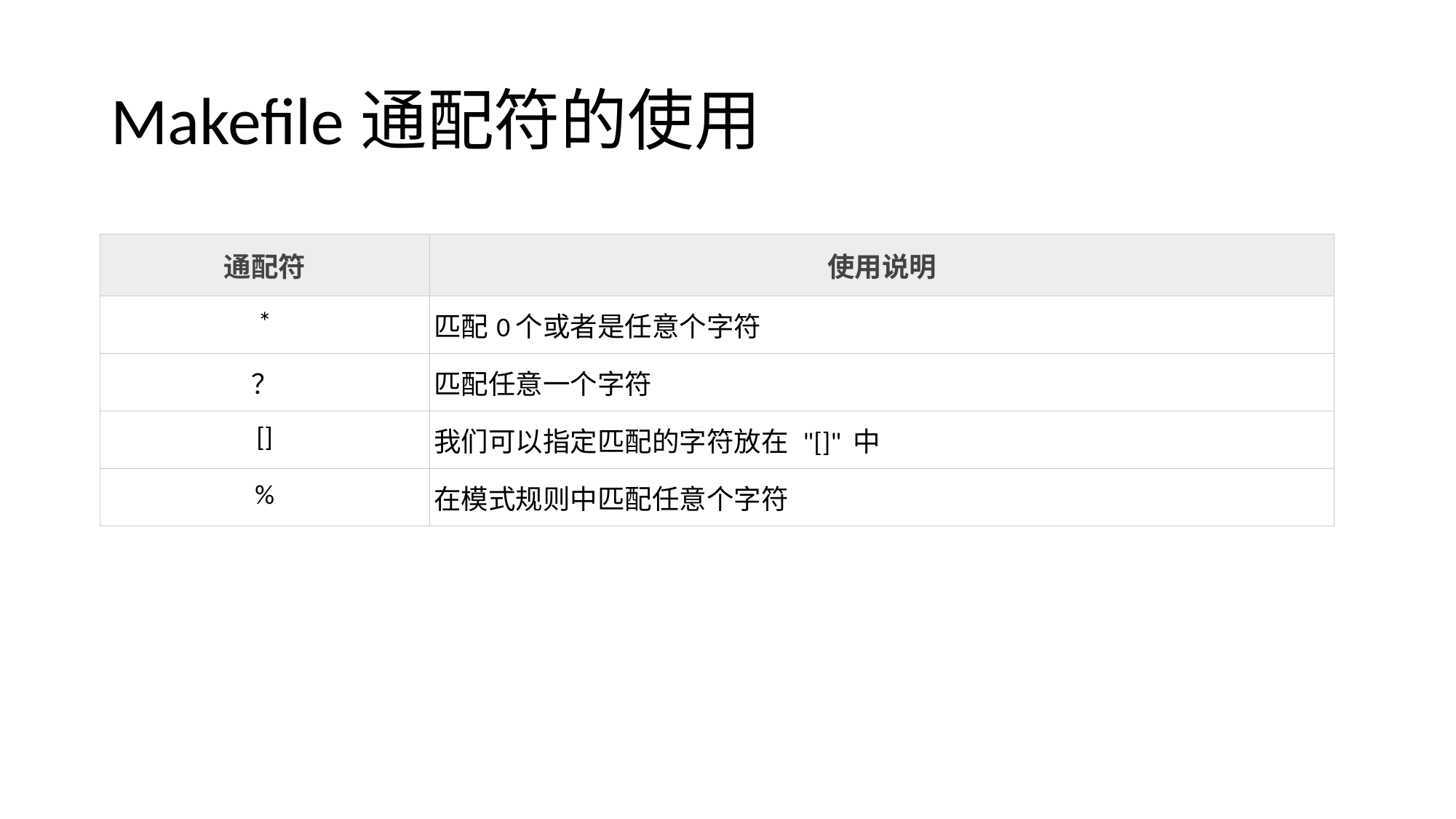

# Makefile通配符的使用
| 通配符 | 使用说明 |
| --- | --- |
| \* | 匹配0个或者是任意个字符 |
| ？ | 匹配任意一个字符 |
| [] | 我们可以指定匹配的字符放在 "[]" 中 |
| % | 在模式规则中匹配任意个字符 |